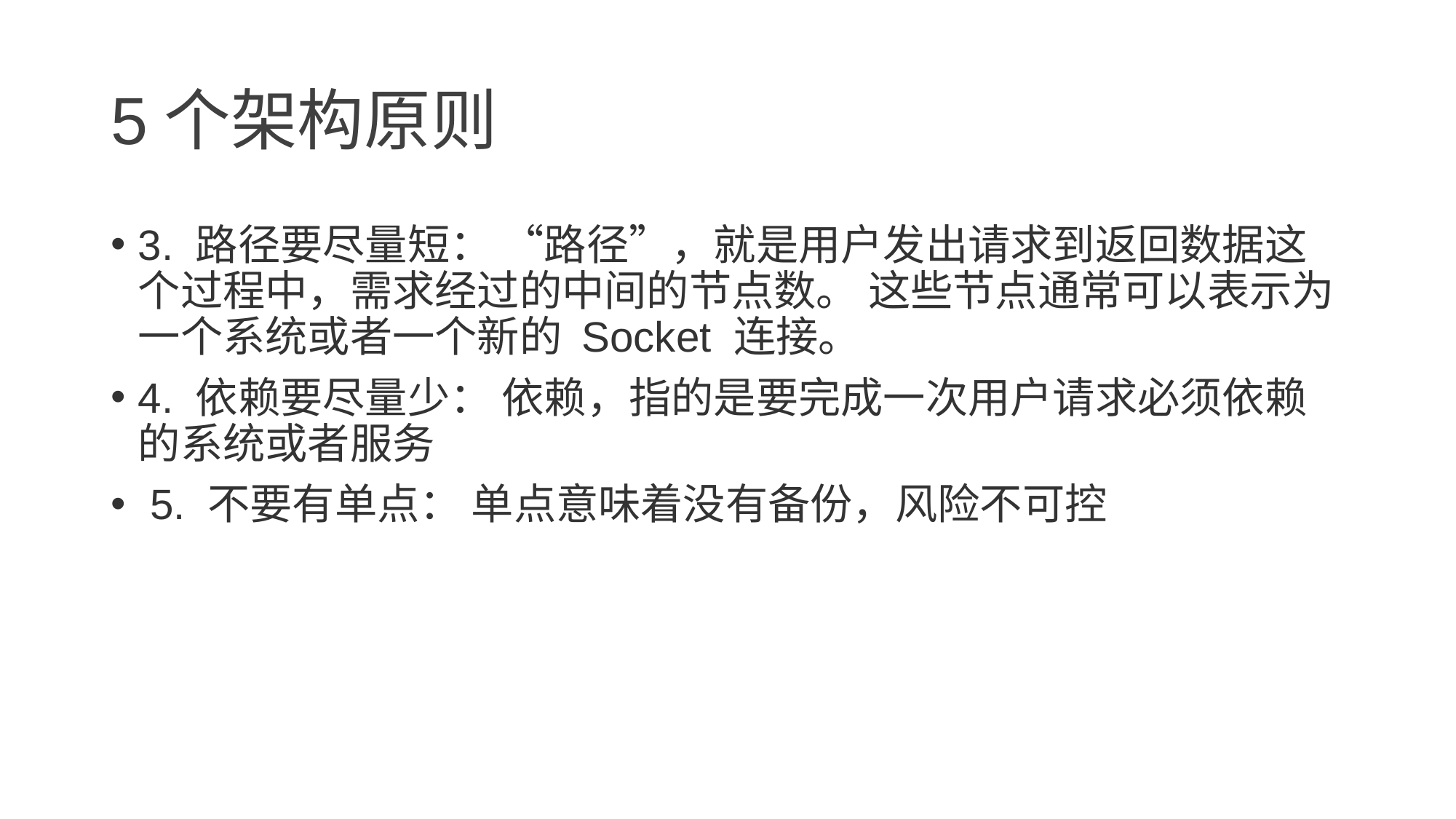

# 5个架构原则
3. 路径要尽量短： “路径”，就是用户发出请求到返回数据这个过程中，需求经过的中间的节点数。 这些节点通常可以表示为一个系统或者一个新的 Socket 连接。
4. 依赖要尽量少： 依赖，指的是要完成一次用户请求必须依赖的系统或者服务
 5. 不要有单点： 单点意味着没有备份，风险不可控